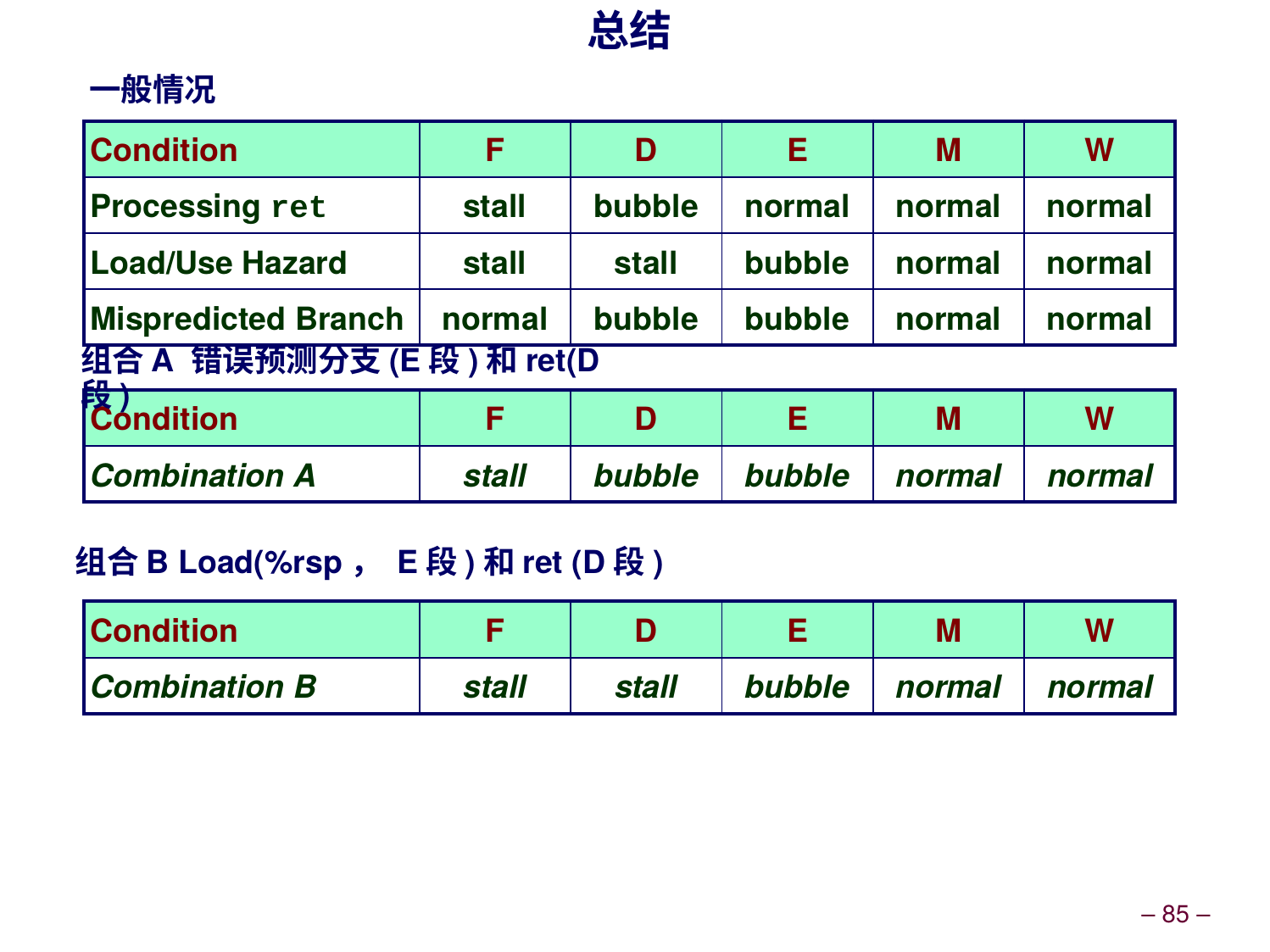

总结
一般情况
| Condition | F | D | E | M | W |
| --- | --- | --- | --- | --- | --- |
| Processing ret | stall | bubble | normal | normal | normal |
| Load/Use Hazard | stall | stall | bubble | normal | normal |
| Mispredicted Branch | normal | bubble | bubble | normal | normal |
组合A 错误预测分支(E段)和ret(D段)
| Condition | F | D | E | M | W |
| --- | --- | --- | --- | --- | --- |
| Combination A | stall | bubble | bubble | normal | normal |
组合B Load(%rsp， E段)和ret (D段)
| Condition | F | D | E | M | W |
| --- | --- | --- | --- | --- | --- |
| Combination B | stall | stall | bubble | normal | normal |